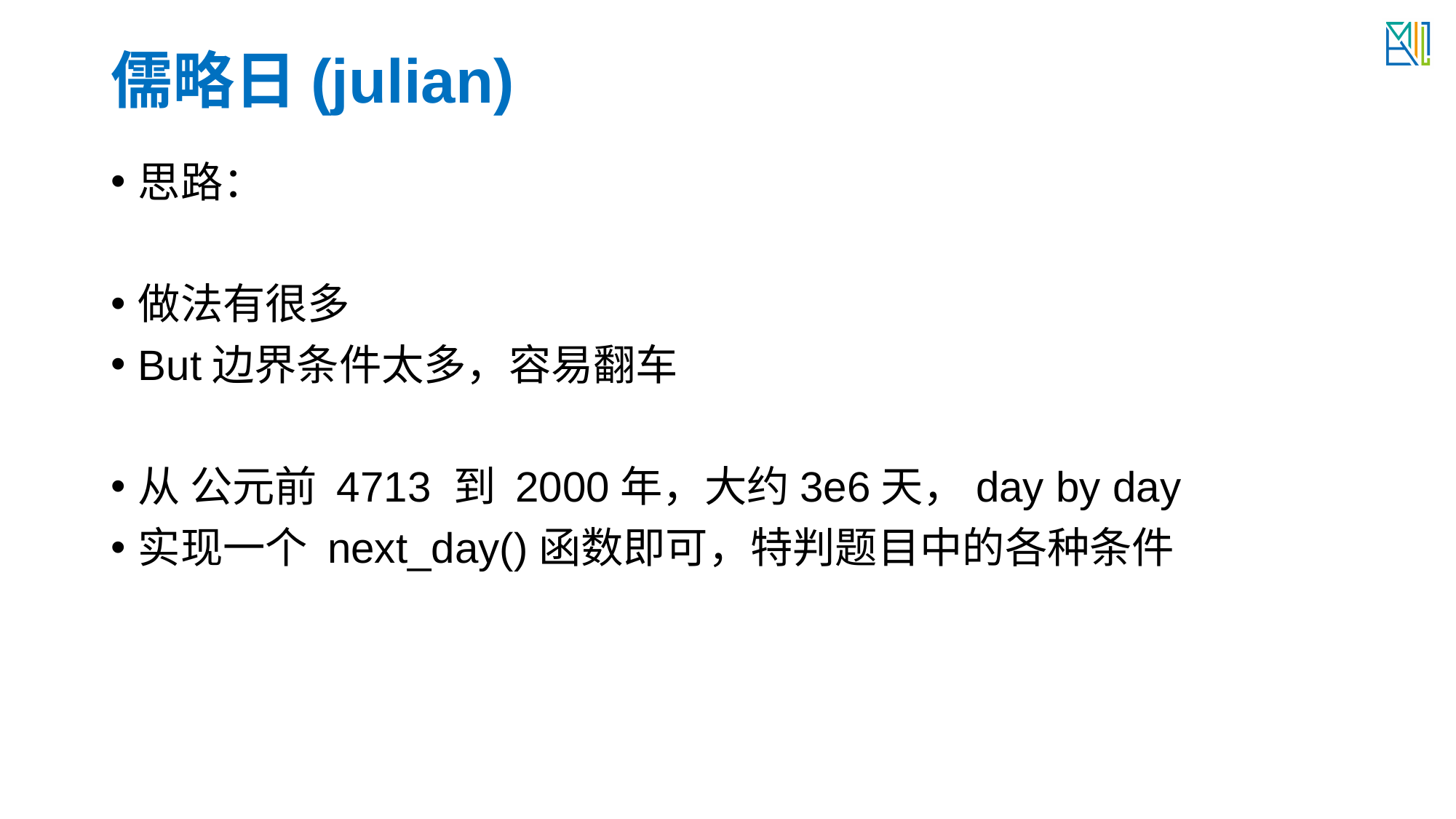

# 儒略日(julian)
思路：

做法有很多
But边界条件太多，容易翻车

从 公元前 4713 到 2000年，大约3e6天，day by day
实现一个 next_day()函数即可，特判题目中的各种条件